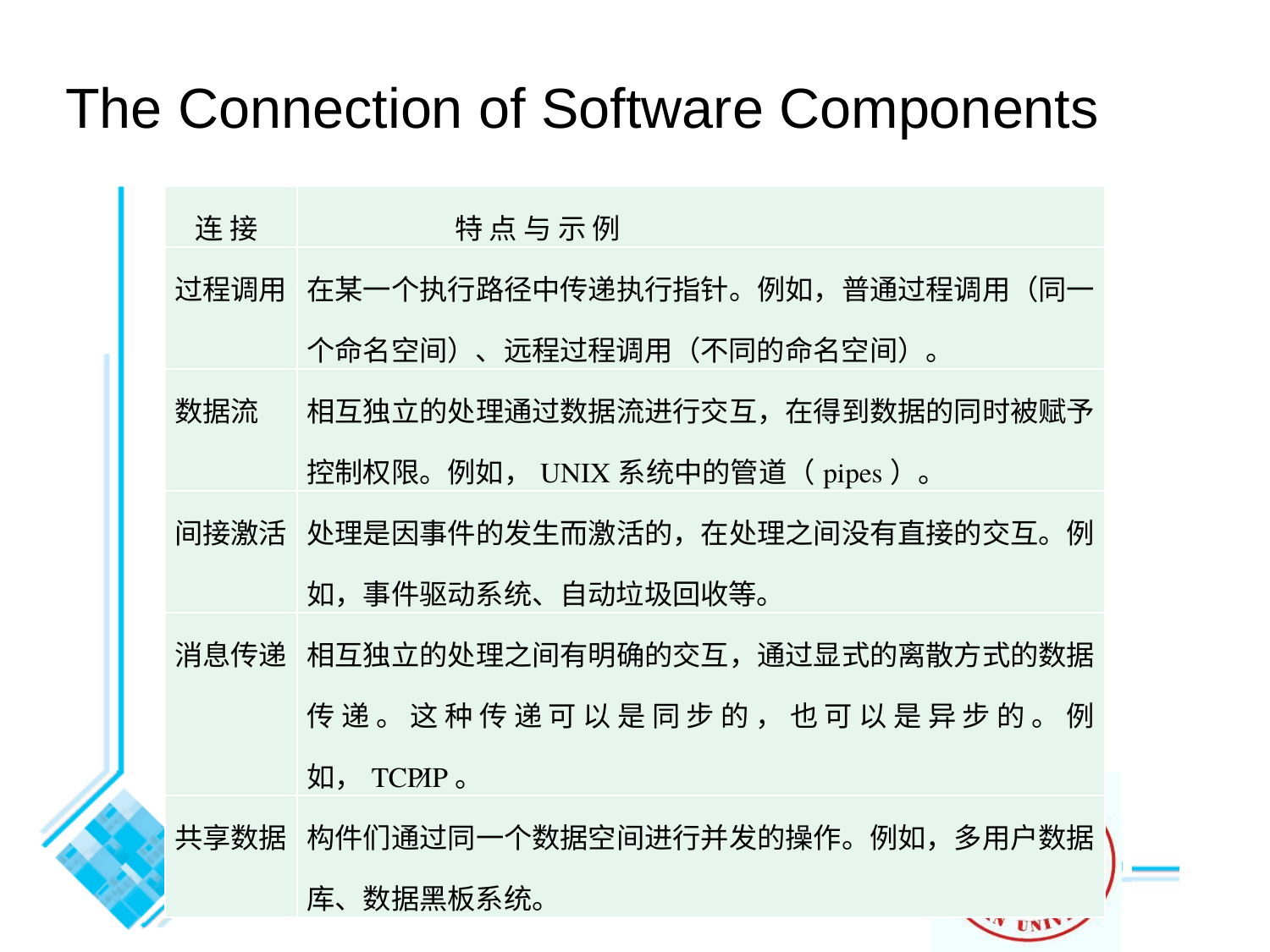

The Connection of Software Components
| 连 接 | 特 点 与 示 例 |
| --- | --- |
| 过程调用 | 在某一个执行路径中传递执行指针。例如，普通过程调用（同一个命名空间）、远程过程调用（不同的命名空间）。 |
| 数据流 | 相互独立的处理通过数据流进行交互，在得到数据的同时被赋予控制权限。例如，UNIX系统中的管道（pipes）。 |
| 间接激活 | 处理是因事件的发生而激活的，在处理之间没有直接的交互。例如，事件驱动系统、自动垃圾回收等。 |
| 消息传递 | 相互独立的处理之间有明确的交互，通过显式的离散方式的数据传递。这种传递可以是同步的，也可以是异步的。例如，TCP∕IP。 |
| 共享数据 | 构件们通过同一个数据空间进行并发的操作。例如，多用户数据库、数据黑板系统。 |